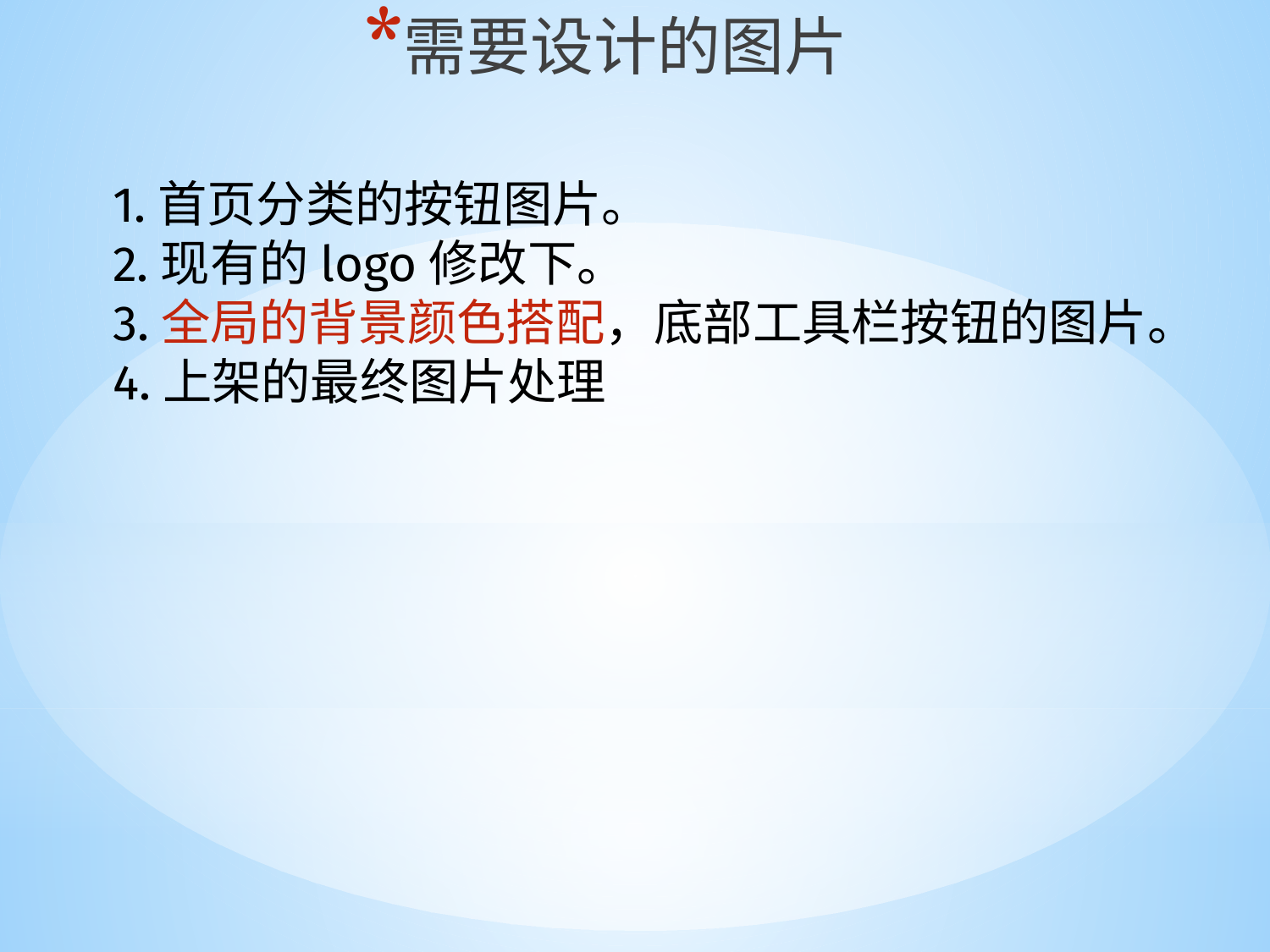

需要设计的图片
1.首页分类的按钮图片。
2.现有的logo修改下。
3.全局的背景颜色搭配，底部工具栏按钮的图片。
4.上架的最终图片处理